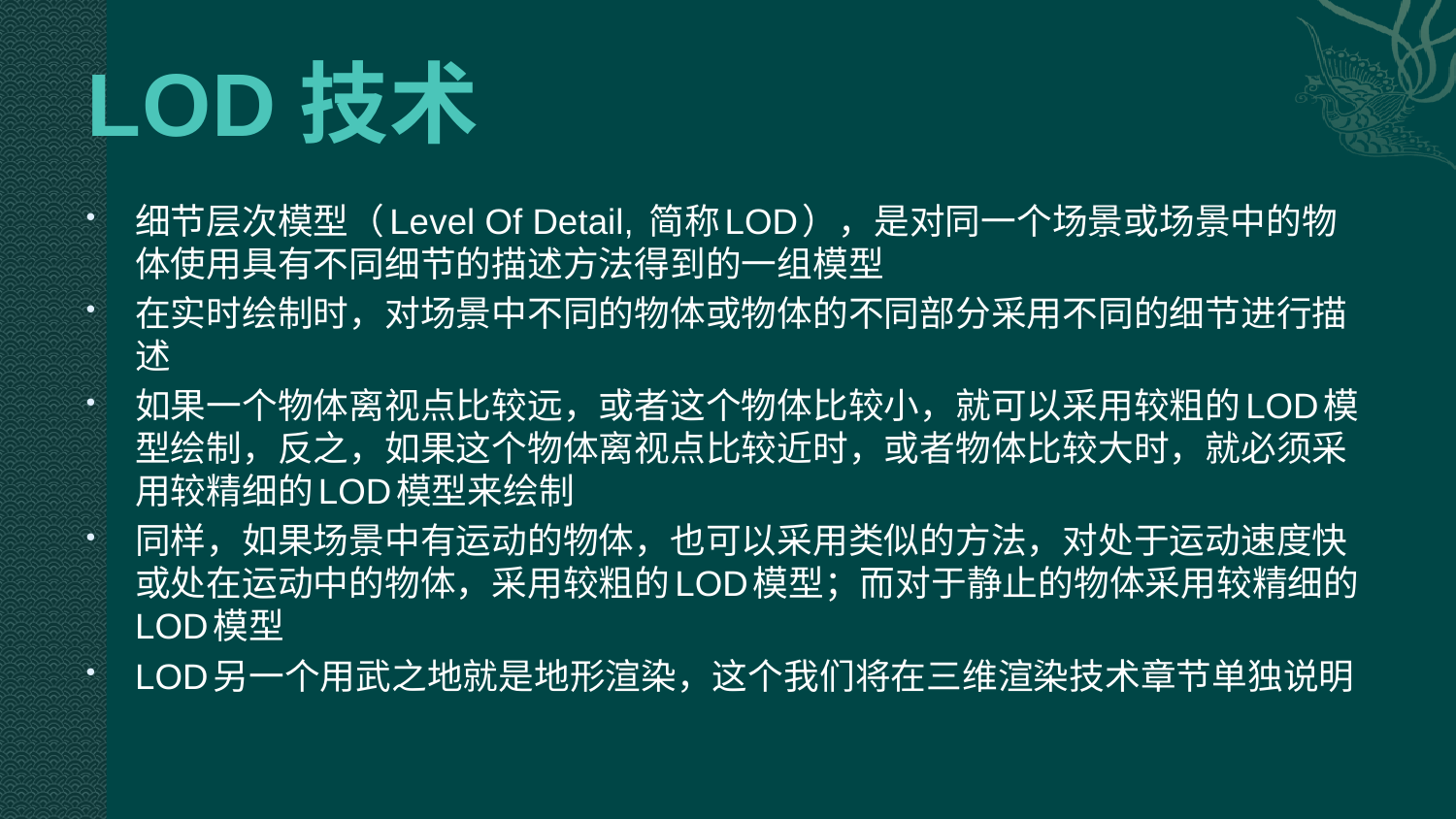

# LOD技术
细节层次模型（Level Of Detail, 简称LOD），是对同一个场景或场景中的物体使用具有不同细节的描述方法得到的一组模型
在实时绘制时，对场景中不同的物体或物体的不同部分采用不同的细节进行描述
如果一个物体离视点比较远，或者这个物体比较小，就可以采用较粗的LOD模型绘制，反之，如果这个物体离视点比较近时，或者物体比较大时，就必须采用较精细的LOD模型来绘制
同样，如果场景中有运动的物体，也可以采用类似的方法，对处于运动速度快或处在运动中的物体，采用较粗的LOD模型；而对于静止的物体采用较精细的LOD模型
LOD另一个用武之地就是地形渲染，这个我们将在三维渲染技术章节单独说明